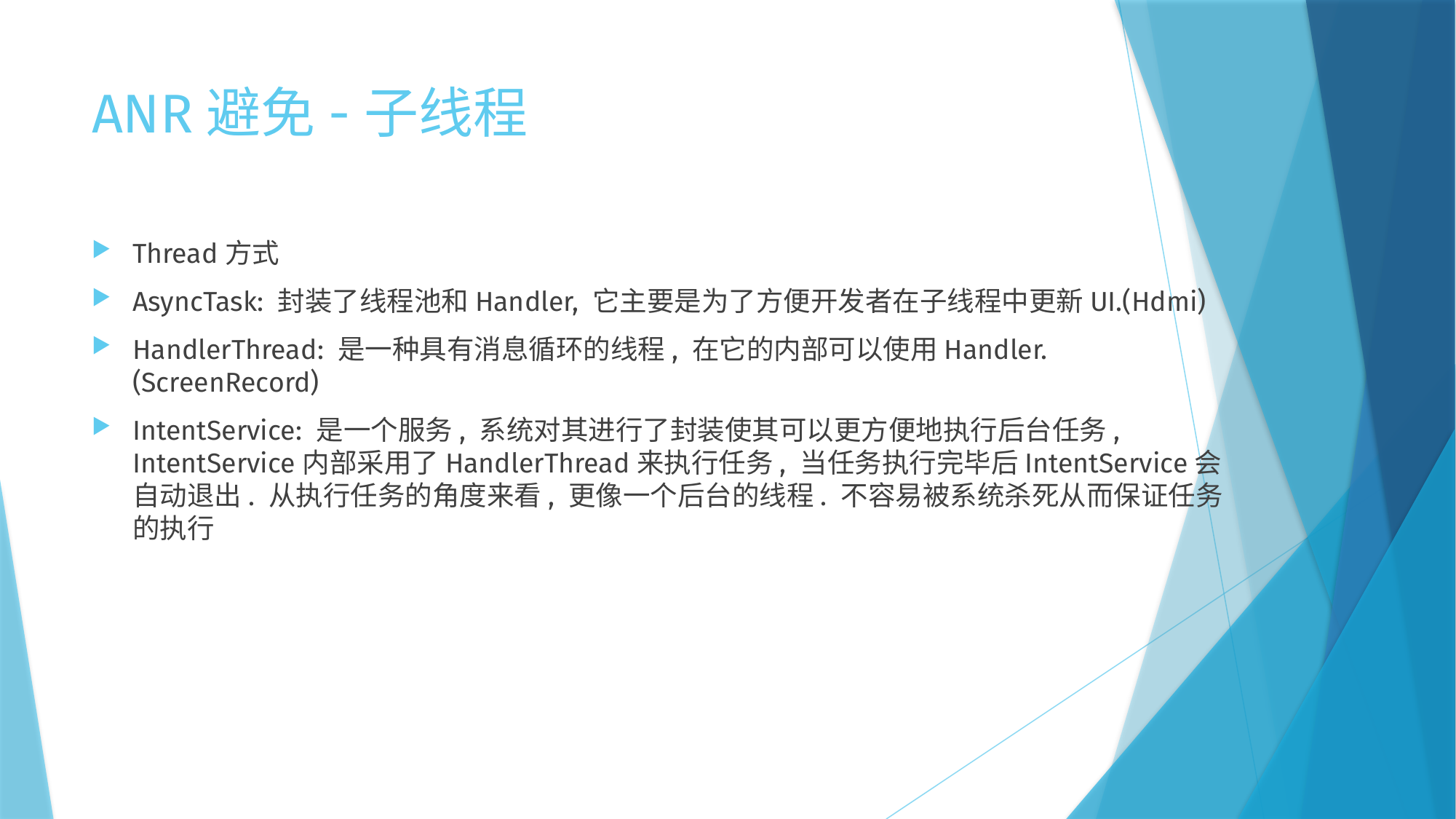

# ANR避免-子线程
Thread方式
AsyncTask: 封装了线程池和Handler, 它主要是为了方便开发者在子线程中更新UI.(Hdmi)
HandlerThread: 是一种具有消息循环的线程, 在它的内部可以使用Handler.(ScreenRecord)
IntentService: 是一个服务, 系统对其进行了封装使其可以更方便地执行后台任务, IntentService内部采用了HandlerThread来执行任务, 当任务执行完毕后IntentService会自动退出. 从执行任务的角度来看, 更像一个后台的线程. 不容易被系统杀死从而保证任务的执行